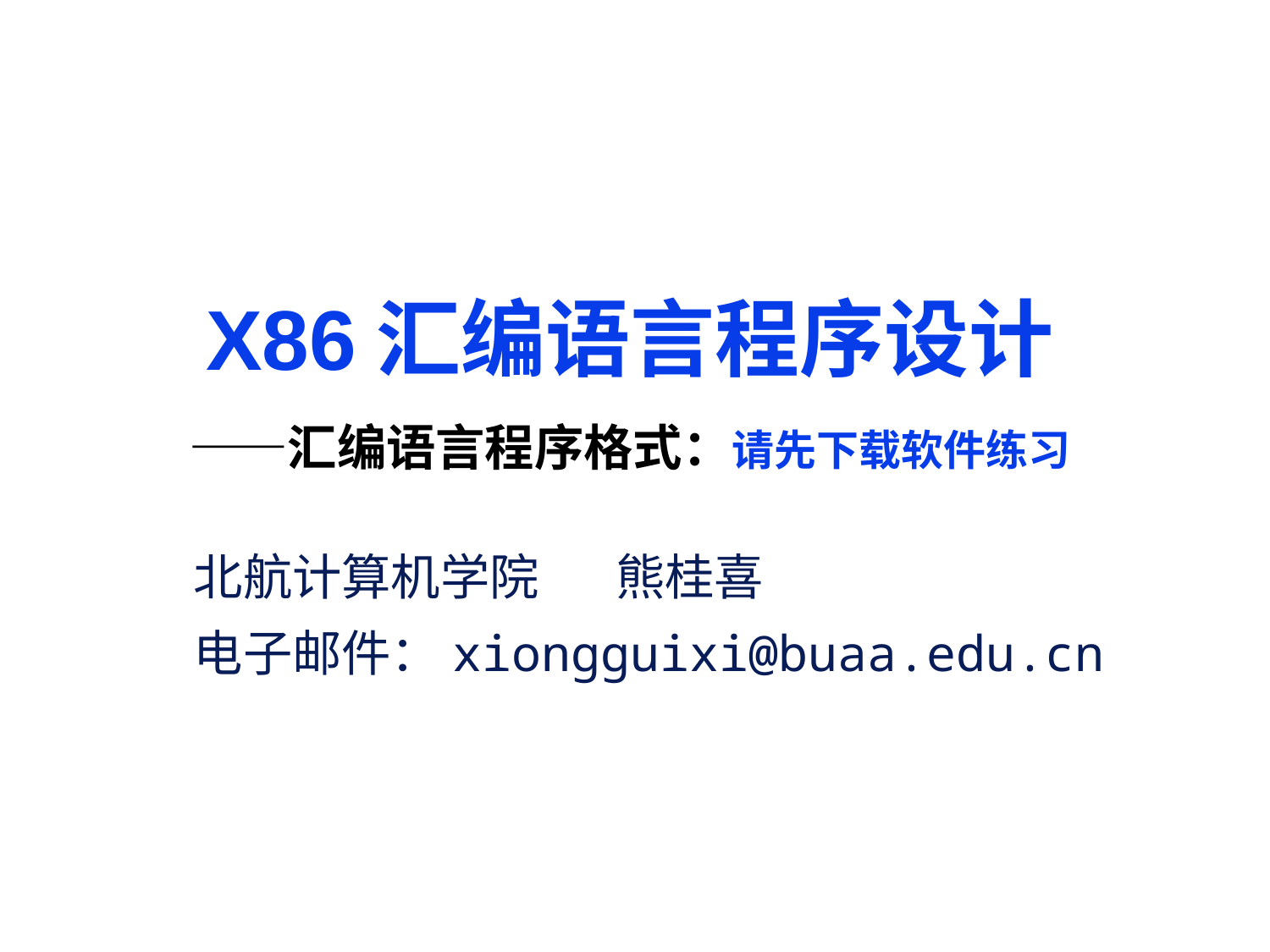

# X86汇编语言程序设计 ——汇编语言程序格式：请先下载软件练习
北航计算机学院       熊桂喜
电子邮件：xiongguixi@buaa.edu.cn